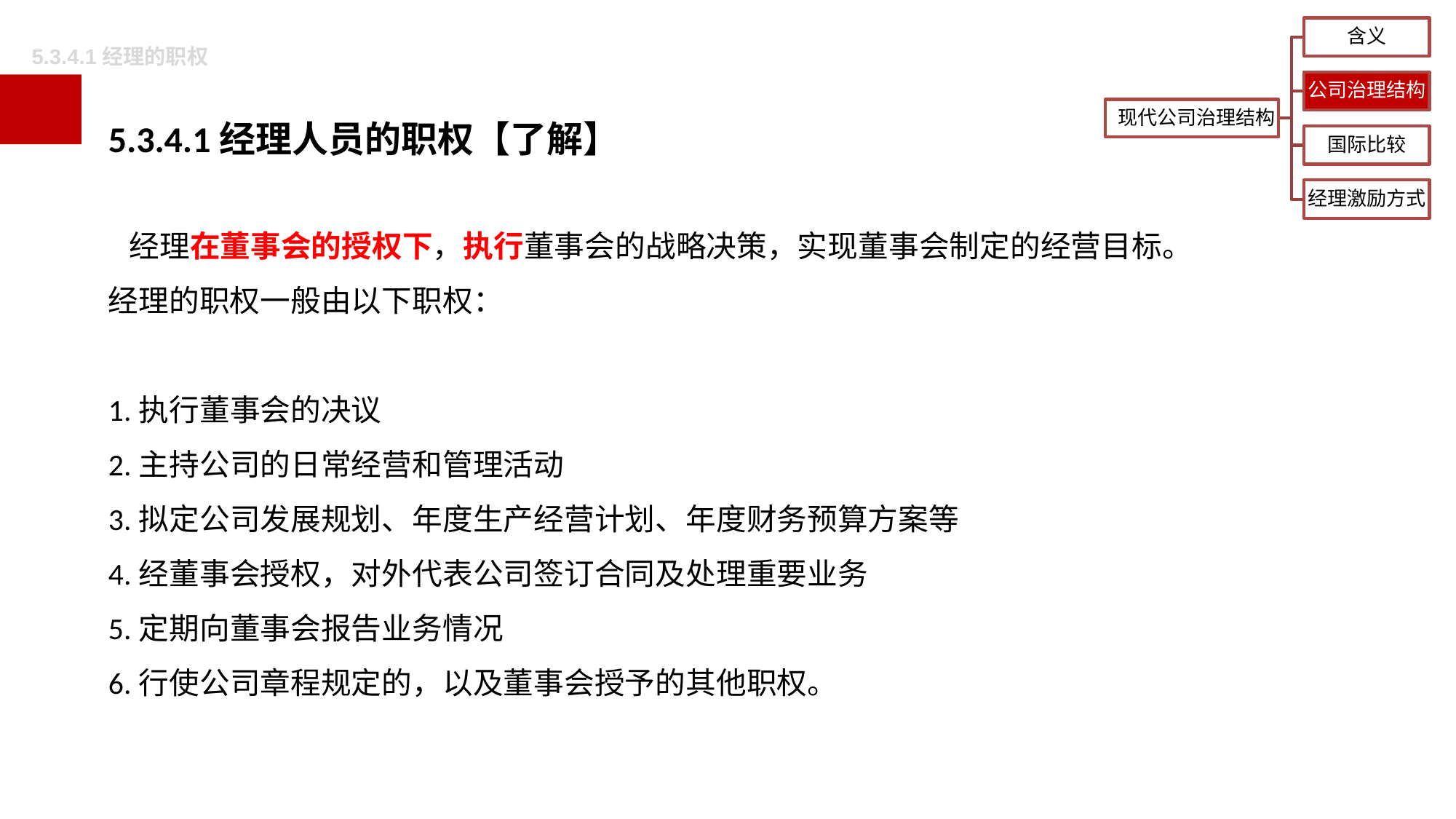

现代公司治理结构
含义
公司治理结构
国际比较
经理激励方式
5.3.4.1经理的职权
5.3.4.1经理人员的职权【了解】

  经理在董事会的授权下，执行董事会的战略决策，实现董事会制定的经营目标。经理的职权一般由以下职权：

1.执行董事会的决议
2.主持公司的日常经营和管理活动
3.拟定公司发展规划、年度生产经营计划、年度财务预算方案等
4.经董事会授权，对外代表公司签订合同及处理重要业务
5.定期向董事会报告业务情况
6.行使公司章程规定的，以及董事会授予的其他职权。